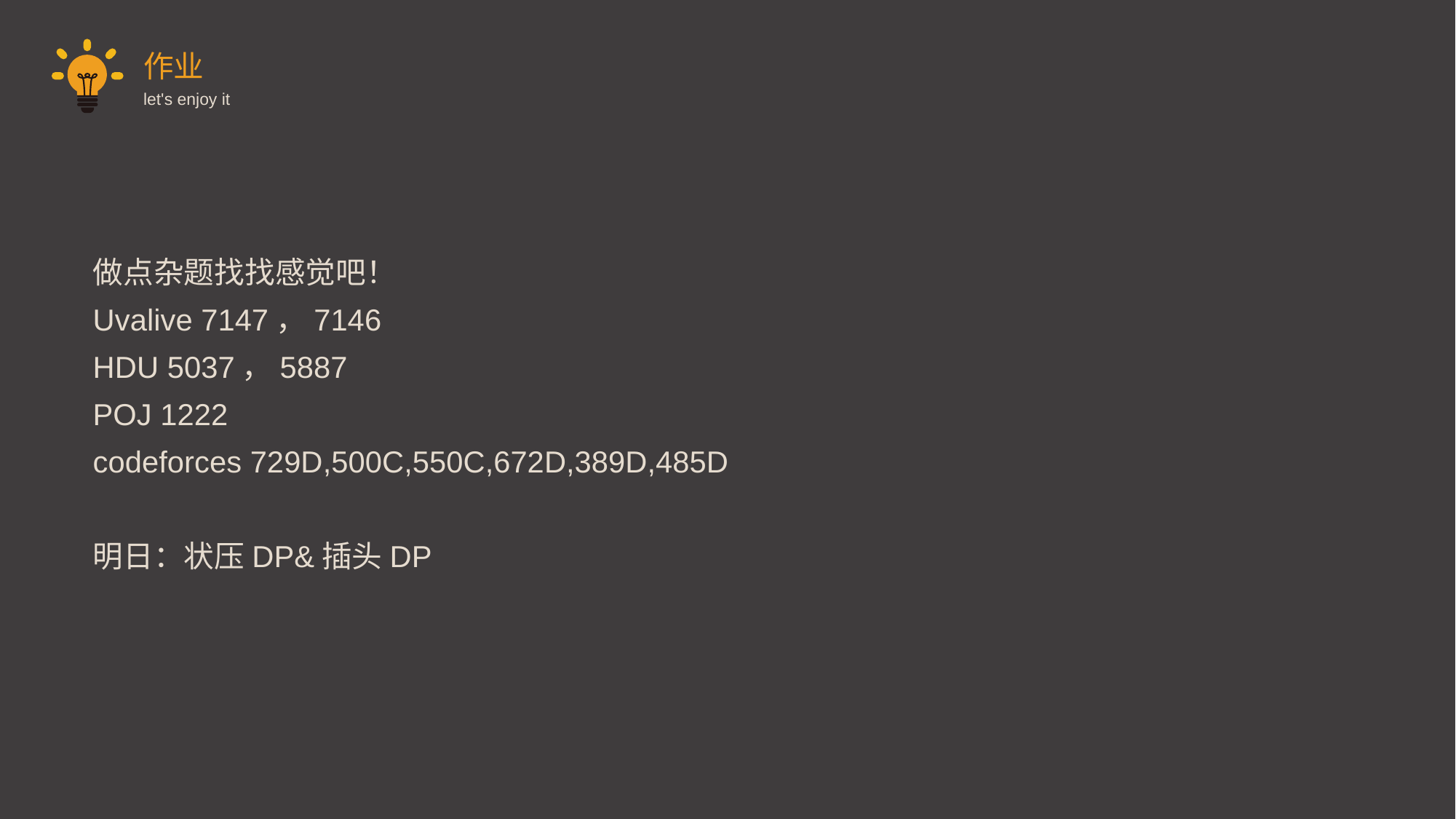

作业
let's enjoy it
做点杂题找找感觉吧！
Uvalive 7147，7146
HDU 5037，5887
POJ 1222
codeforces 729D,500C,550C,672D,389D,485D

明日：状压DP&插头DP